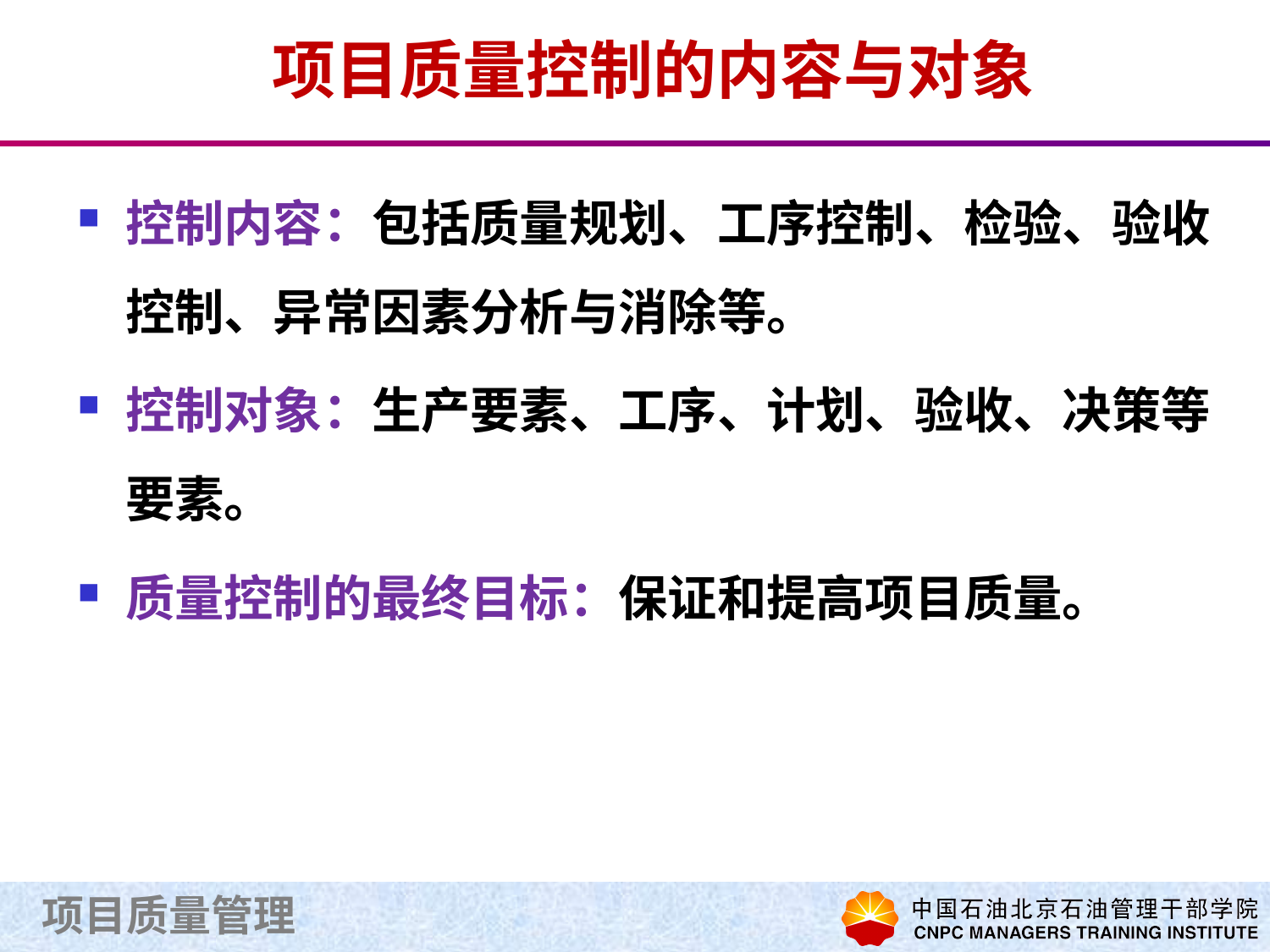

# 项目质量控制的内容与对象
控制内容：包括质量规划、工序控制、检验、验收控制、异常因素分析与消除等。
控制对象：生产要素、工序、计划、验收、决策等要素。
质量控制的最终目标：保证和提高项目质量。